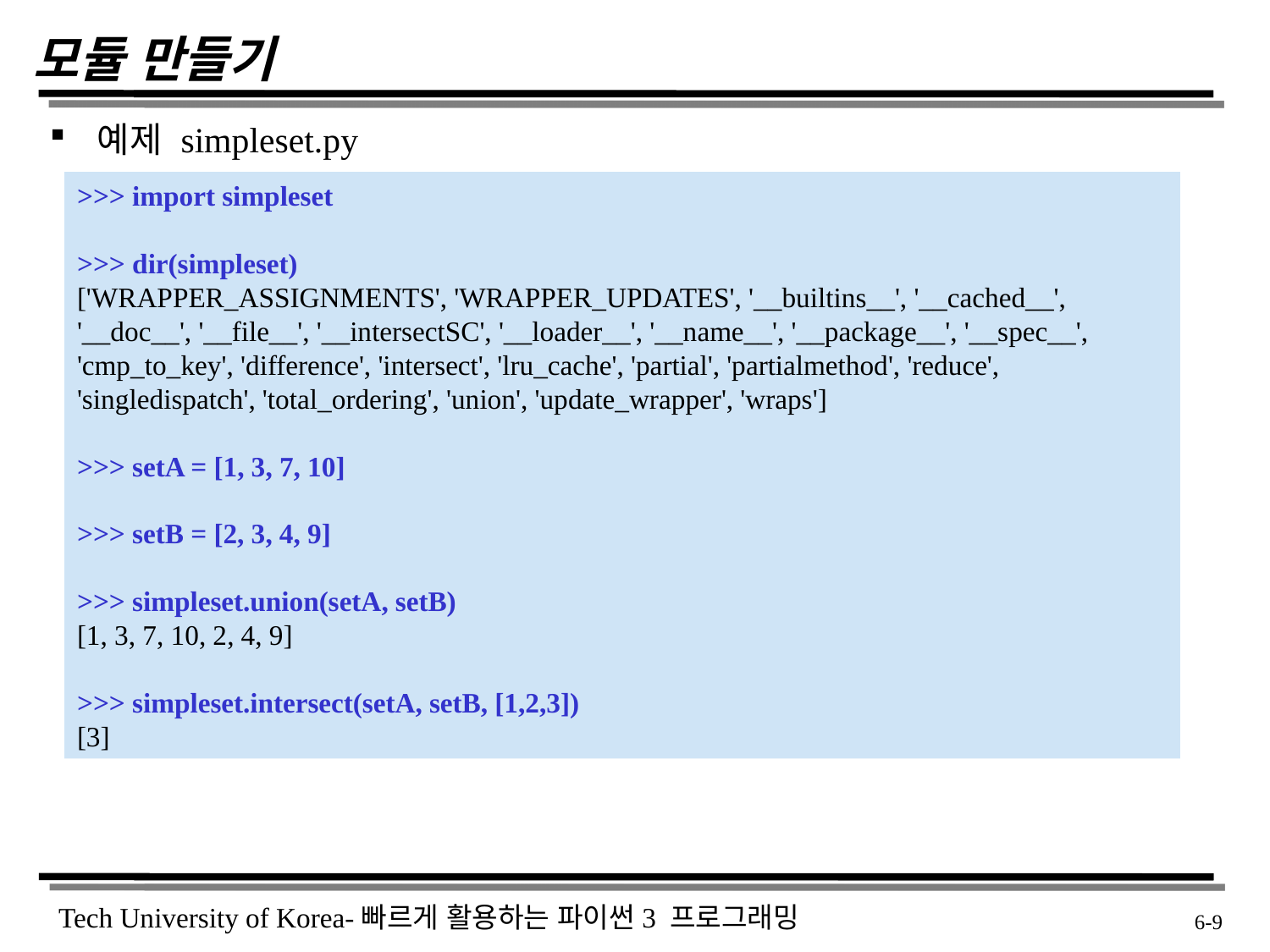

# 모듈 만들기
예제 simpleset.py

>>> import simpleset

>>> dir(simpleset)
['WRAPPER_ASSIGNMENTS', 'WRAPPER_UPDATES', '__builtins__', '__cached__', '__doc__', '__file__', '__intersectSC', '__loader__', '__name__', '__package__', '__spec__', 'cmp_to_key', 'difference', 'intersect', 'lru_cache', 'partial', 'partialmethod', 'reduce', 'singledispatch', 'total_ordering', 'union', 'update_wrapper', 'wraps']

>>> setA = [1, 3, 7, 10]

>>> setB = [2, 3, 4, 9]

>>> simpleset.union(setA, setB)
[1, 3, 7, 10, 2, 4, 9]

>>> simpleset.intersect(setA, setB, [1,2,3])
[3]
 6-9